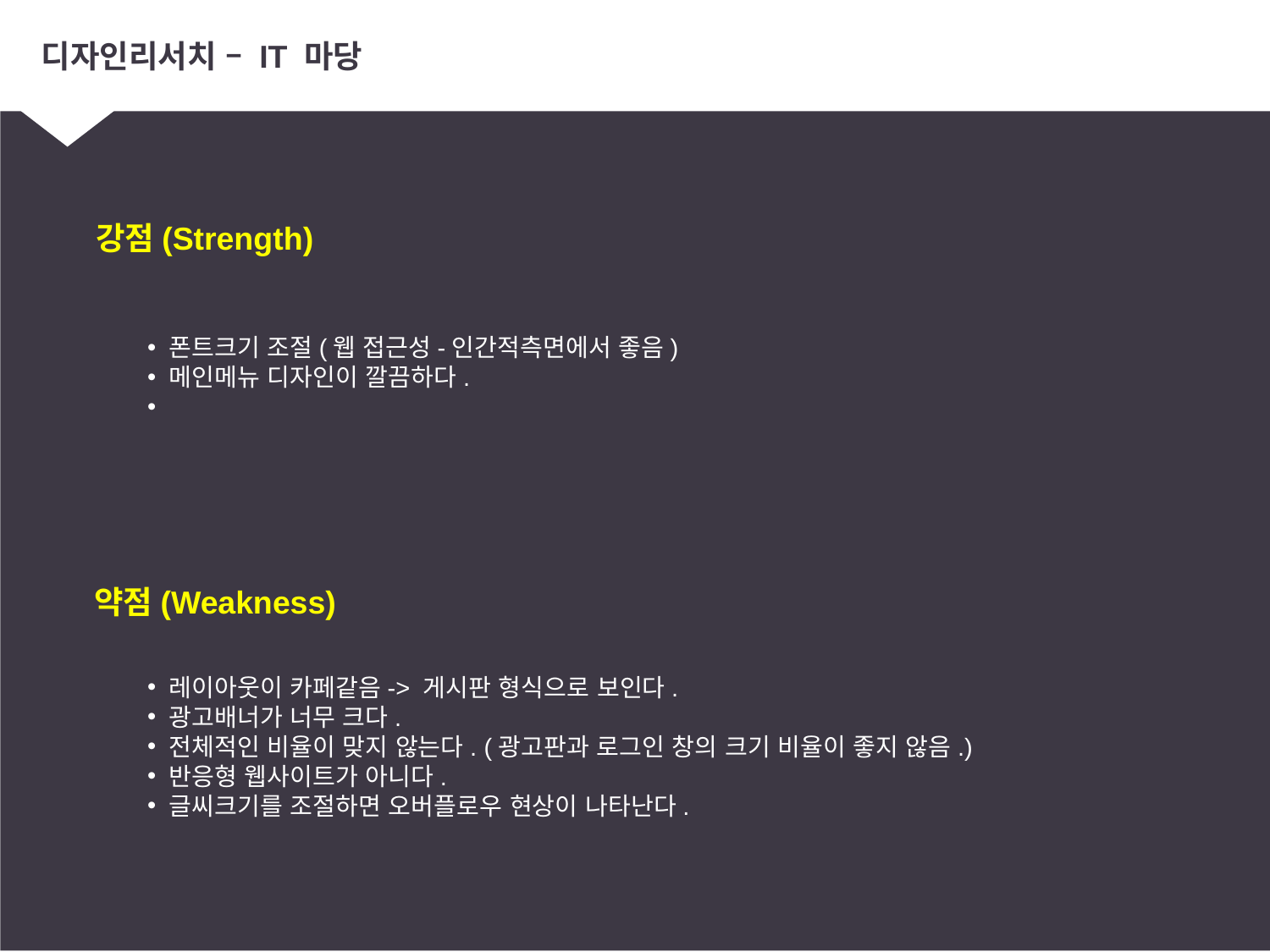

# 디자인리서치 – IT 마당
강점(Strength)
 폰트크기 조절(웹 접근성-인간적측면에서 좋음)
 메인메뉴 디자인이 깔끔하다.

약점(Weakness)
 레이아웃이 카페같음-> 게시판 형식으로 보인다.
 광고배너가 너무 크다.
 전체적인 비율이 맞지 않는다. (광고판과 로그인 창의 크기 비율이 좋지 않음.)
 반응형 웹사이트가 아니다.
 글씨크기를 조절하면 오버플로우 현상이 나타난다.